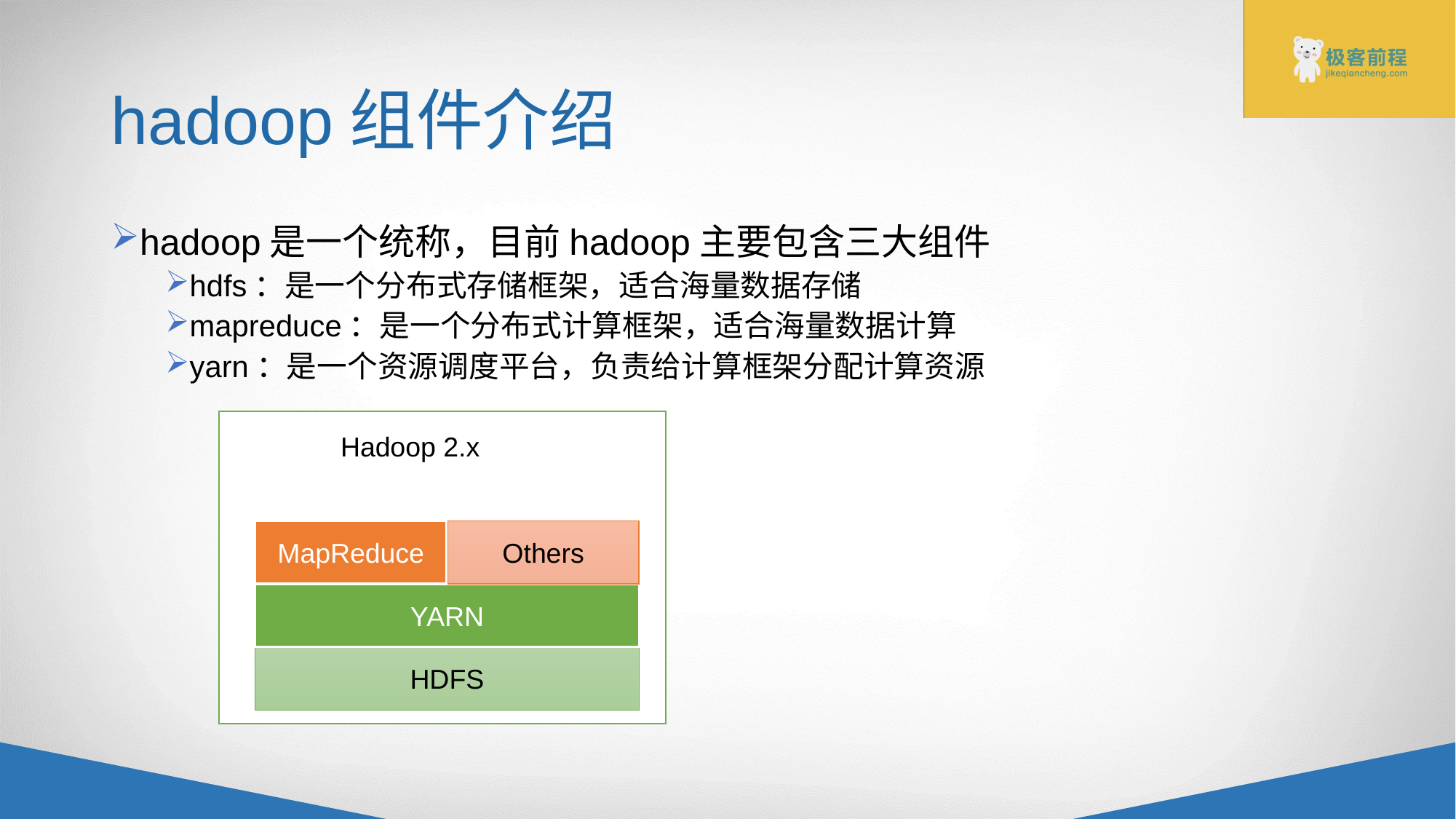

# hadoop组件介绍
hadoop是一个统称，目前hadoop主要包含三大组件
hdfs：是一个分布式存储框架，适合海量数据存储
mapreduce：是一个分布式计算框架，适合海量数据计算
yarn：是一个资源调度平台，负责给计算框架分配计算资源

Hadoop 2.x
MapReduce
Others
YARN
HDFS